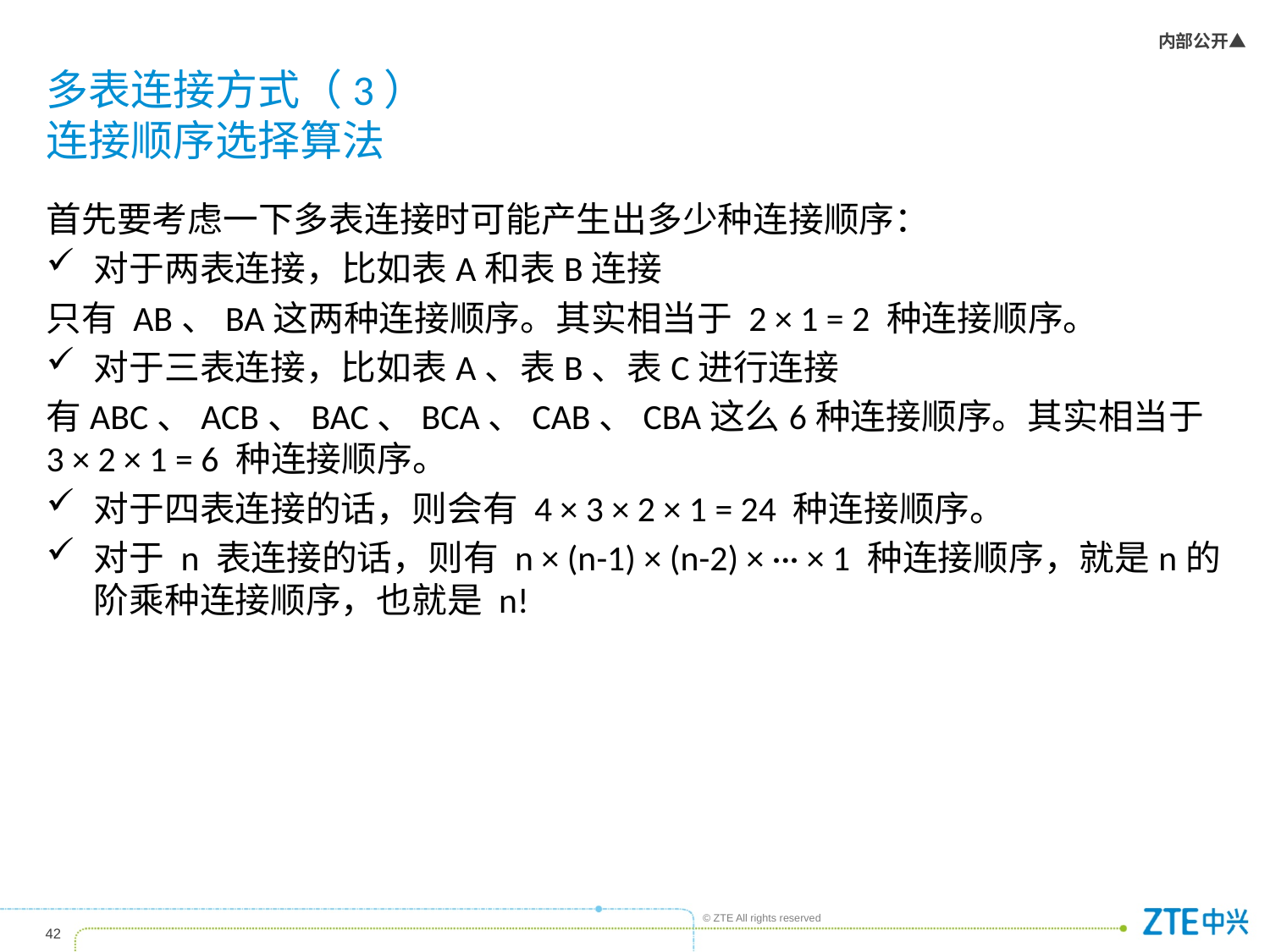

# 多表连接方式（3） 连接顺序选择算法
首先要考虑一下多表连接时可能产生出多少种连接顺序：
对于两表连接，比如表A和表B连接
只有 AB、BA这两种连接顺序。其实相当于 2 × 1 = 2 种连接顺序。
对于三表连接，比如表A、表B、表C进行连接
有ABC、ACB、BAC、BCA、CAB、CBA这么6种连接顺序。其实相当于 3 × 2 × 1 = 6 种连接顺序。
对于四表连接的话，则会有 4 × 3 × 2 × 1 = 24 种连接顺序。
对于 n 表连接的话，则有 n × (n-1) × (n-2) × ··· × 1 种连接顺序，就是n的阶乘种连接顺序，也就是 n!